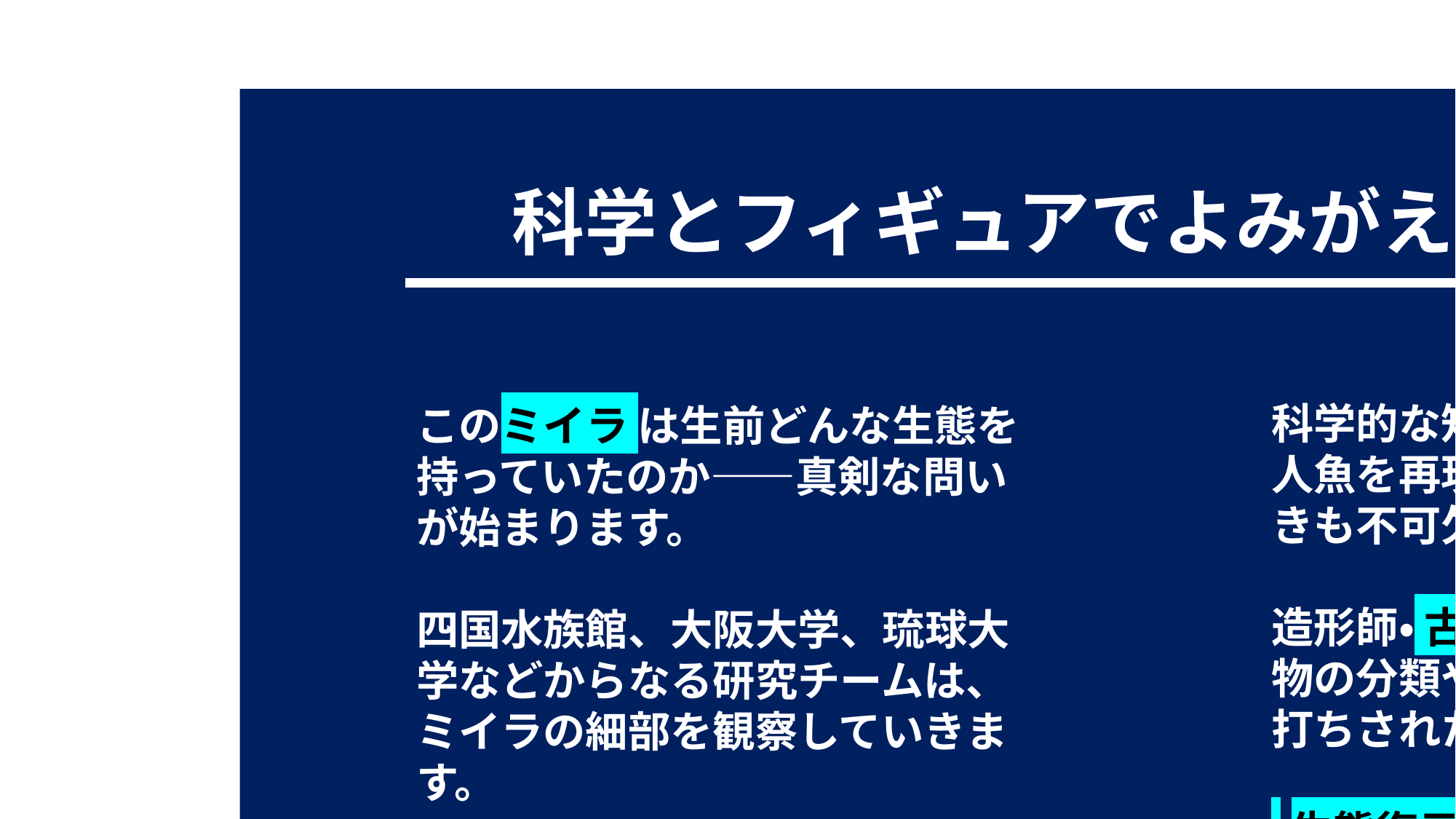

科学とフィギュアでよみがえる日本の人魚
科学的な知見を集約して、生きた人魚を再現するには「直感」の働きも不可欠です。

造形師・ 古田悟郎 の技巧は、生き物の分類や生態への深い知識に裏打ちされた、直感のなせる業です。

 生態復元フィギュア には、
「このミイラの姿勢は子を抱いているのではないか？」という研究者の直感も反映されています。
このミイラ は生前どんな生態を持っていたのか——真剣な問いが始まります。

四国水族館、大阪大学、琉球大学などからなる研究チームは、ミイラの細部を観察していきます。

「この うろこ は淡水性だ！」「歯は南方の 爬虫類 に近い！」

資料室は様々な発見で満ちていきます。